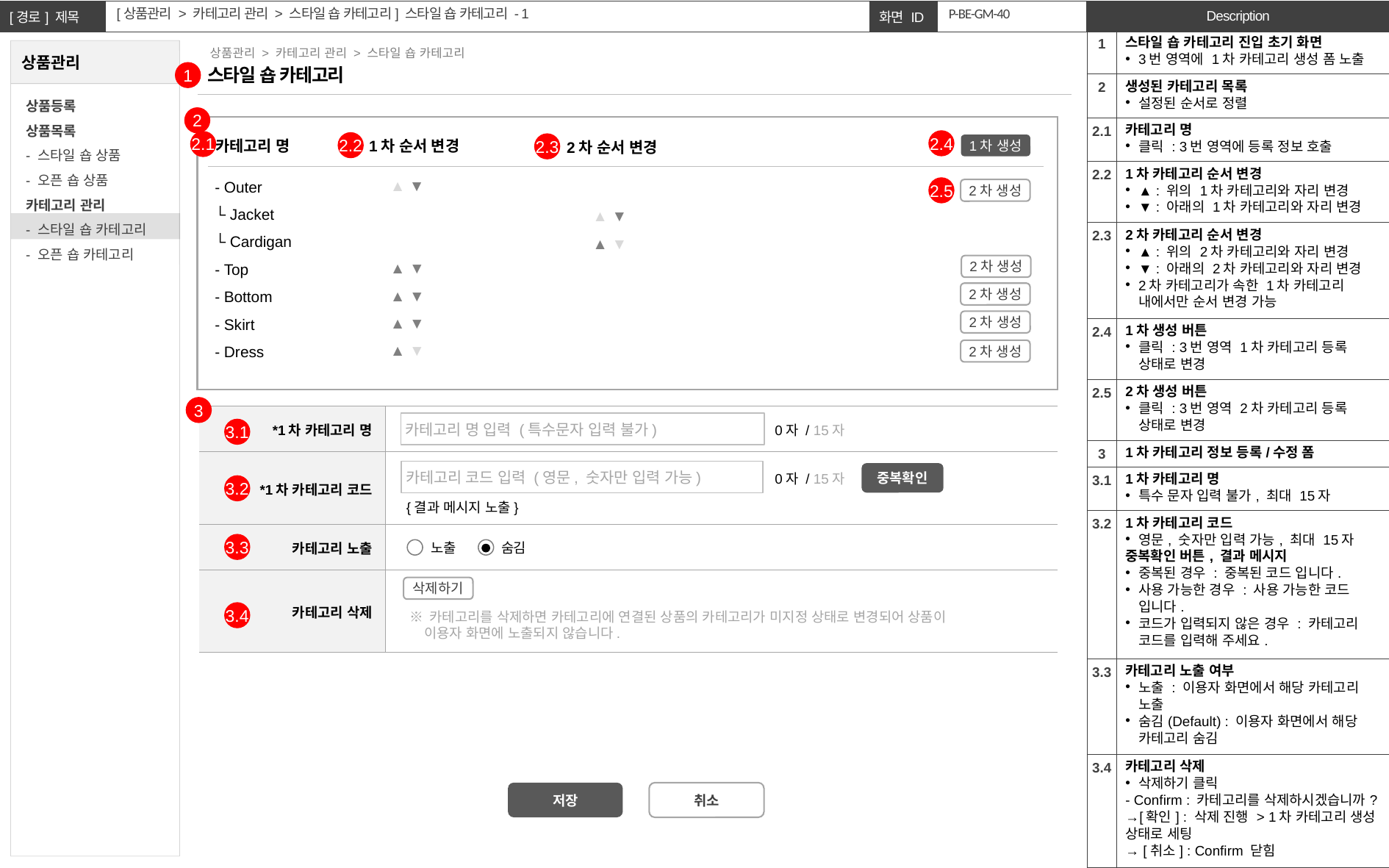

[상품관리 > 카테고리 관리 > 스타일 숍 카테고리] 스타일 숍 카테고리 - 1
# P-BE-GM-40
| 1 | 스타일 숍 카테고리 진입 초기 화면 3번 영역에 1차 카테고리 생성 폼 노출 |
| --- | --- |
| 2 | 생성된 카테고리 목록 설정된 순서로 정렬 |
| 2.1 | 카테고리 명 클릭 : 3번 영역에 등록 정보 호출 |
| 2.2 | 1차 카테고리 순서 변경 ▲ : 위의 1차 카테고리와 자리 변경 ▼ : 아래의 1차 카테고리와 자리 변경 |
| 2.3 | 2차 카테고리 순서 변경 ▲ : 위의 2차 카테고리와 자리 변경 ▼ : 아래의 2차 카테고리와 자리 변경 2차 카테고리가 속한 1차 카테고리 내에서만 순서 변경 가능 |
| 2.4 | 1차 생성 버튼 클릭 : 3번 영역 1차 카테고리 등록 상태로 변경 |
| 2.5 | 2차 생성 버튼 클릭 : 3번 영역 2차 카테고리 등록 상태로 변경 |
| 3 | 1차 카테고리 정보 등록/수정 폼 |
| 3.1 | 1차 카테고리 명 특수 문자 입력 불가, 최대 15자 |
| 3.2 | 1차 카테고리 코드 영문, 숫자만 입력 가능, 최대 15자 중복확인 버튼, 결과 메시지 중복된 경우 : 중복된 코드 입니다. 사용 가능한 경우 : 사용 가능한 코드 입니다. 코드가 입력되지 않은 경우 : 카테고리 코드를 입력해 주세요. |
| 3.3 | 카테고리 노출 여부 노출 : 이용자 화면에서 해당 카테고리 노출 숨김(Default) : 이용자 화면에서 해당 카테고리 숨김 |
| 3.4 | 카테고리 삭제 삭제하기 클릭 - Confirm : 카테고리를 삭제하시겠습니까? →[확인] : 삭제 진행 > 1차 카테고리 생성 상태로 세팅 → [취소] : Confirm 닫힘 |
상품관리 > 카테고리 관리 > 스타일 숍 카테고리
스타일 숍 카테고리
1
2

2.4
카테고리 명
1차 순서 변경
2.1
2.2
2차 순서 변경
2.3
1차 생성
▲ ▼

▲ ▼
▲ ▼
▲ ▼
▲ ▼
- Outer
└ Jacket
└ Cardigan
- Top
- Bottom
- Skirt
- Dress
2.5
2차 생성
▲ ▼
▲ ▼

2차 생성
2차 생성
2차 생성
2차 생성
3
| \*1차 카테고리 명 |  |
| --- | --- |
| \*1차 카테고리 코드 |  |
| 카테고리 노출 |  |
| 카테고리 삭제 |  |
카테고리 명 입력 (특수문자 입력 불가)
 0자 / 15자
3.1
카테고리 코드 입력 (영문, 숫자만 입력 가능)
중복확인
 0자 / 15자
3.2
 {결과 메시지 노출}
노출

숨김

3.3

삭제하기
3.4
※ 카테고리를 삭제하면 카테고리에 연결된 상품의 카테고리가 미지정 상태로 변경되어 상품이
   이용자 화면에 노출되지 않습니다.
저장
취소